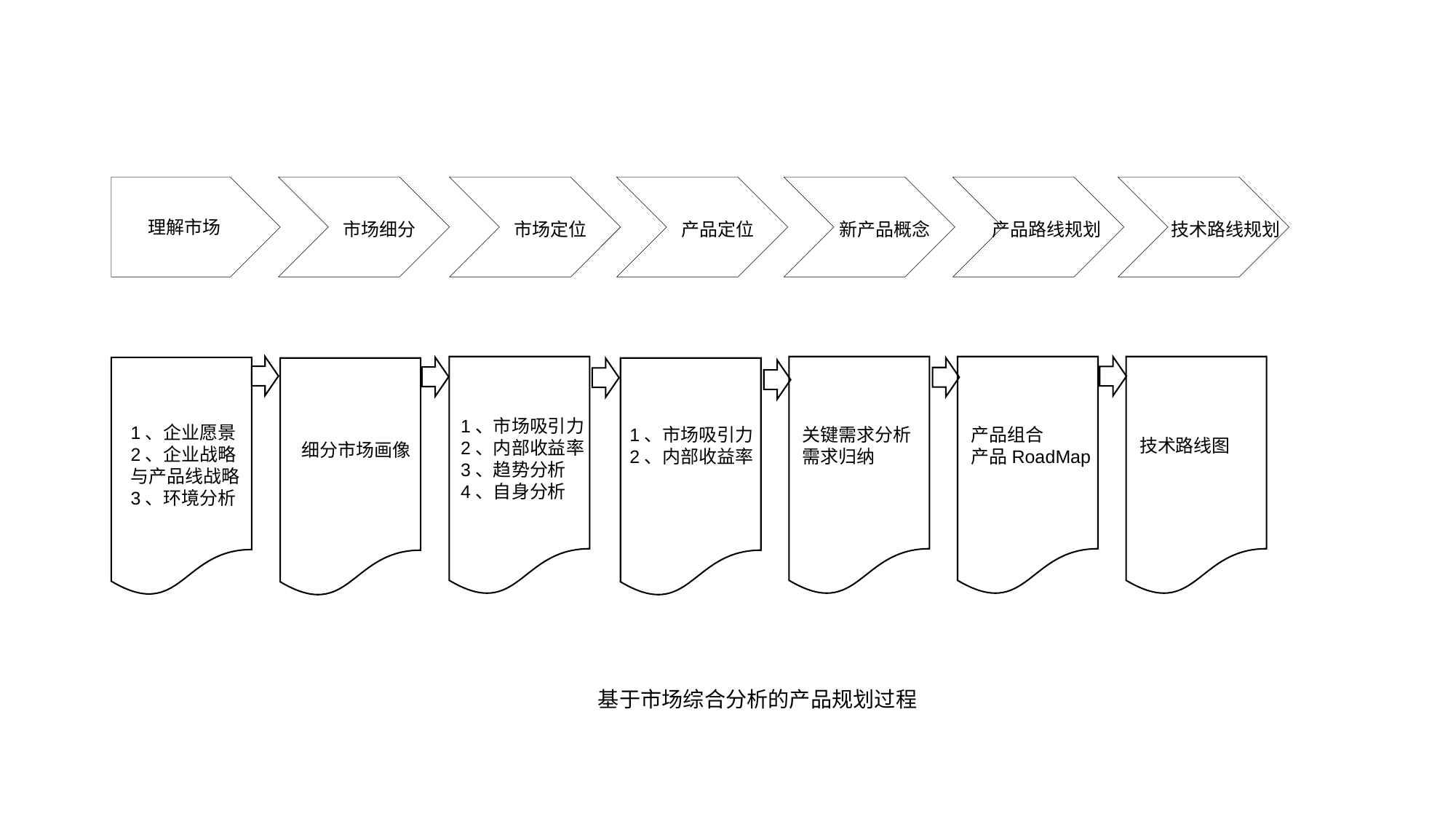

理解市场
市场细分
市场定位
产品定位
新产品概念
产品路线规划
技术路线规划

1、市场吸引力
2、内部收益率
3、趋势分析
4、自身分析
关键需求分析
需求归纳
产品组合
产品RoadMap
1、市场吸引力
2、内部收益率
1、企业愿景
2、企业战略与产品线战略
3、环境分析
技术路线图
细分市场画像
基于市场综合分析的产品规划过程